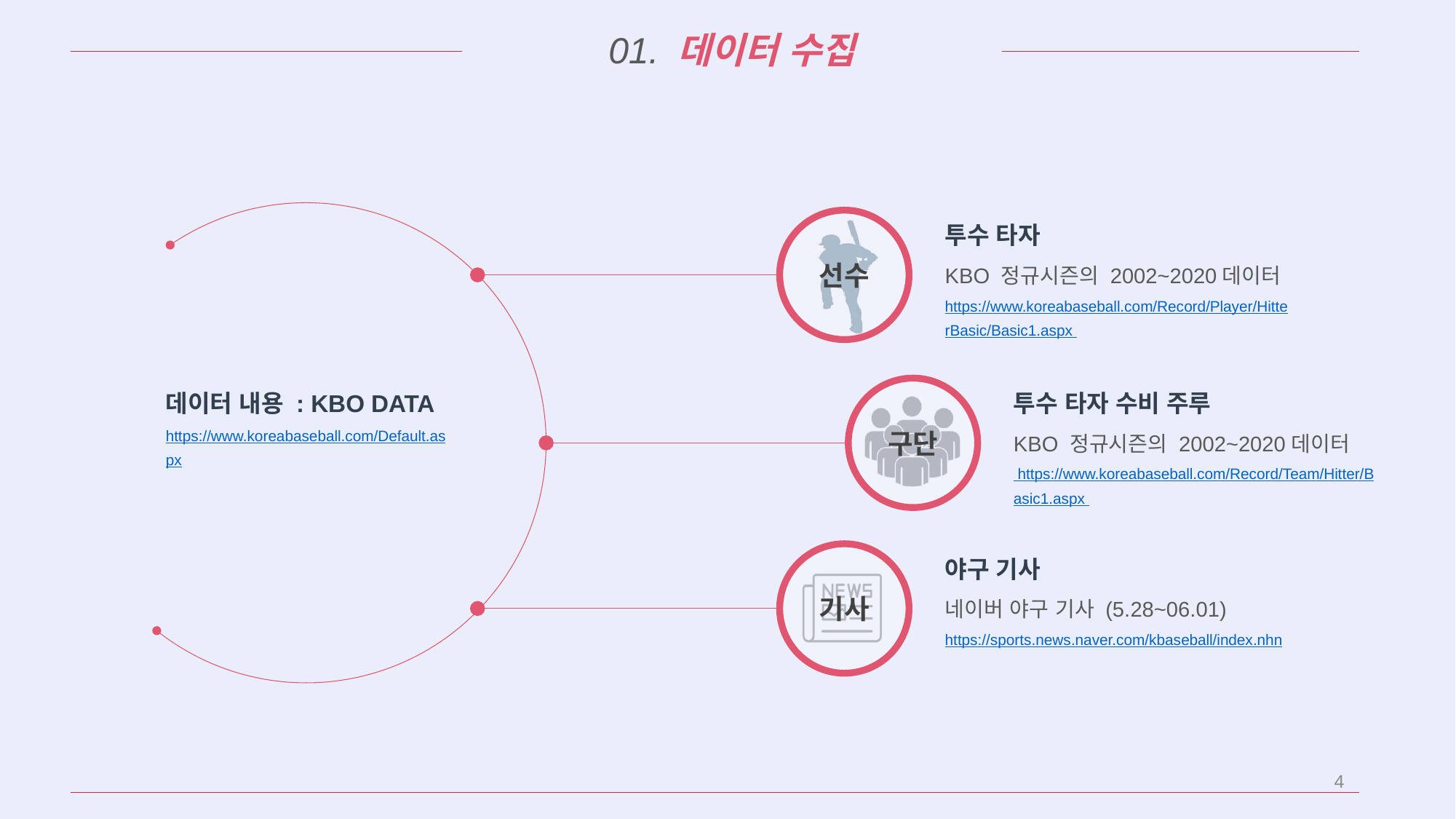

POWER POINT PRESENTATION
01. 데이터 수집
투수 타자
KBO 정규시즌의 2002~2020데이터
https://www.koreabaseball.com/Record/Player/HitterBasic/Basic1.aspx

선수
데이터 내용 : KBO DATA
https://www.koreabaseball.com/Default.aspx
투수 타자 수비 주루
KBO 정규시즌의 2002~2020데이터 https://www.koreabaseball.com/Record/Team/Hitter/Basic1.aspx
구단
야구 기사
네이버 야구 기사 (5.28~06.01)
https://sports.news.naver.com/kbaseball/index.nhn
기사
4